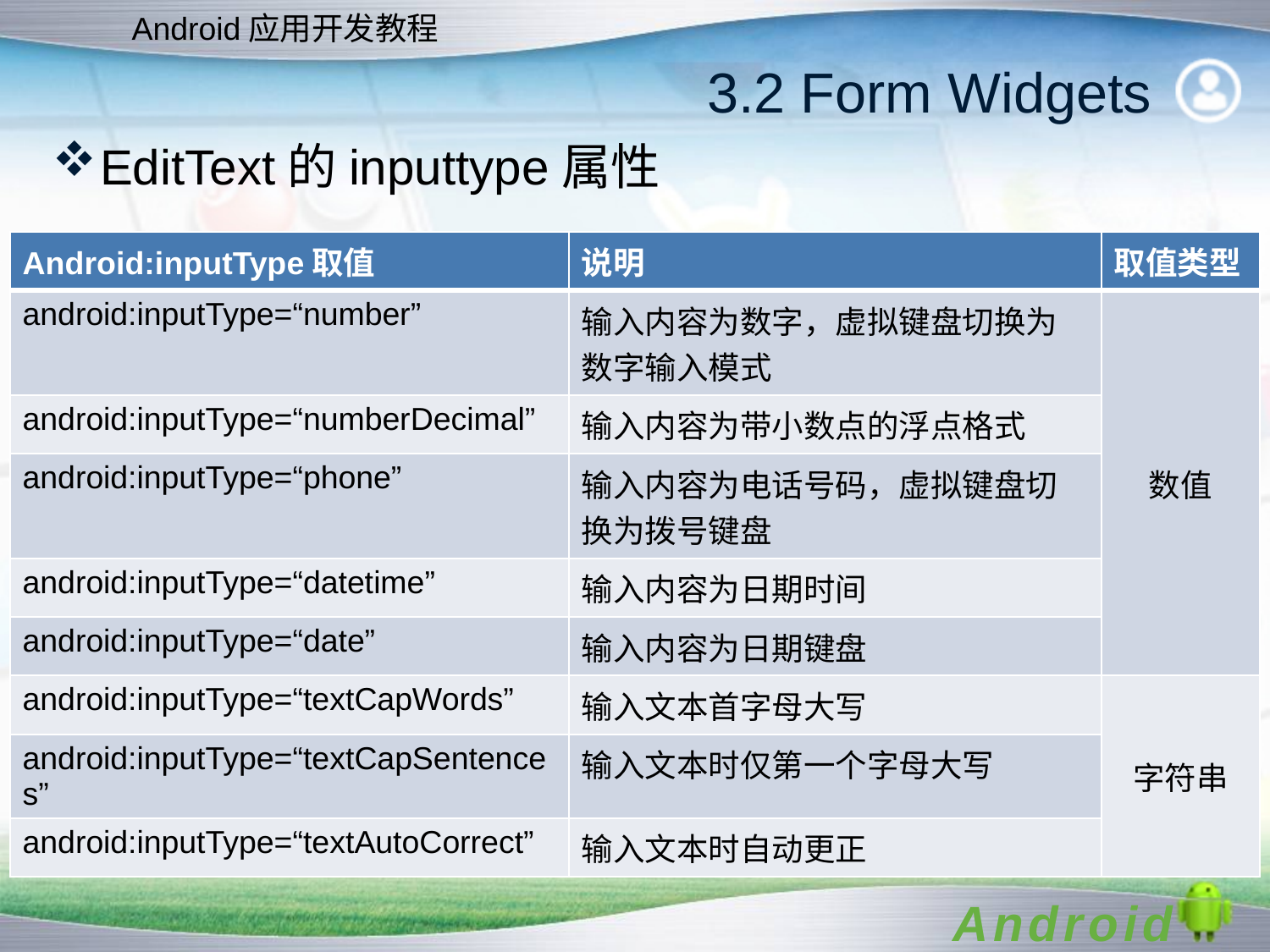

# 3.2 Form Widgets
EditText的inputtype属性

| Android:inputType取值 | 说明 | 取值类型 |
| --- | --- | --- |
| android:inputType=“number” | 输入内容为数字，虚拟键盘切换为数字输入模式 | 数值 |
| android:inputType=“numberDecimal” | 输入内容为带小数点的浮点格式 |  |
| android:inputType=“phone” | 输入内容为电话号码，虚拟键盘切换为拨号键盘 |  |
| android:inputType=“datetime” | 输入内容为日期时间 |  |
| android:inputType=“date” | 输入内容为日期键盘 |  |
| android:inputType=“textCapWords” | 输入文本首字母大写 | 字符串 |
| android:inputType=“textCapSentences” | 输入文本时仅第一个字母大写 |  |
| android:inputType=“textAutoCorrect” | 输入文本时自动更正 |  |